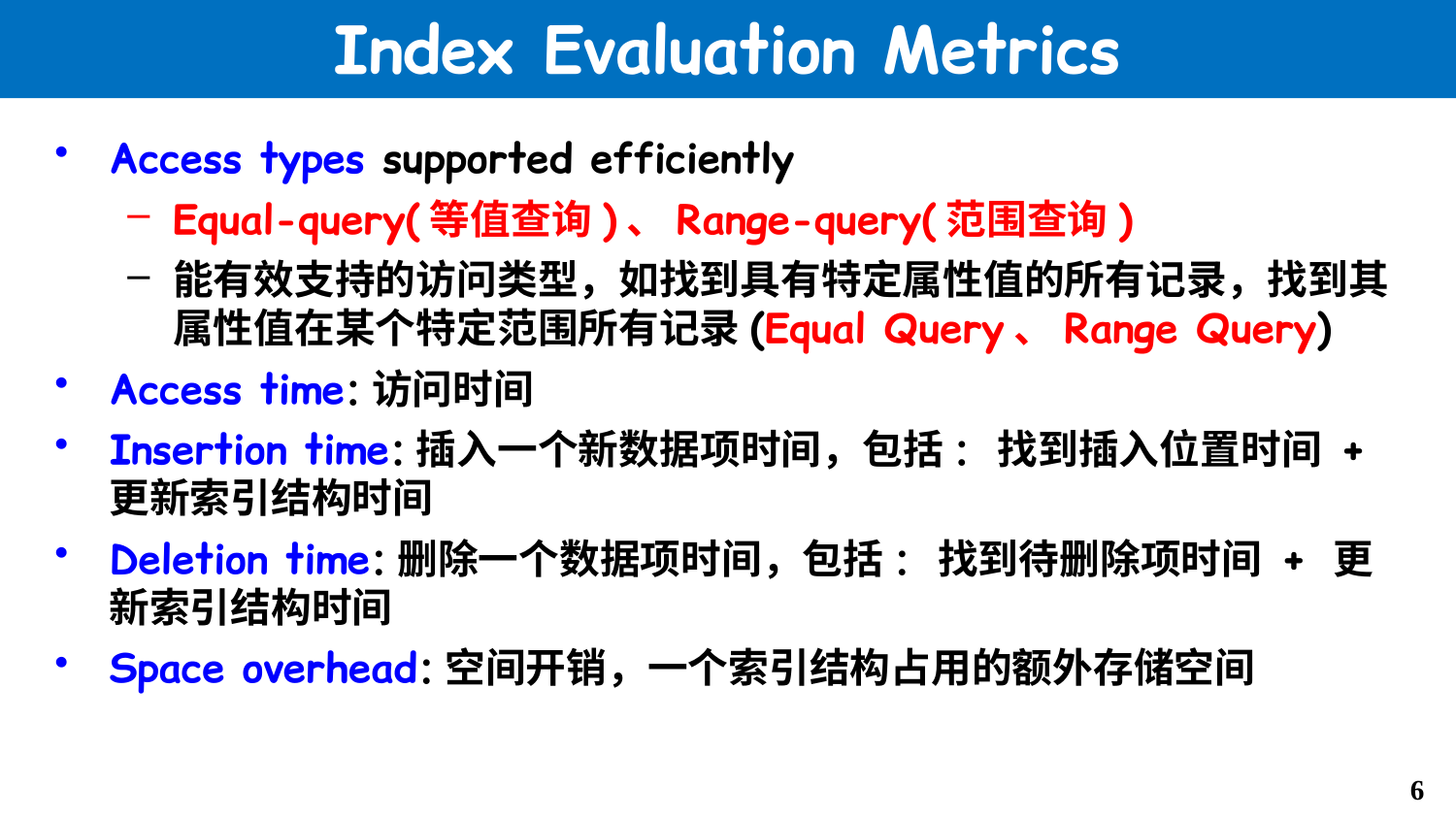

# Index Evaluation Metrics
Access types supported efficiently
Equal-query(等值查询)、Range-query(范围查询)
能有效支持的访问类型，如找到具有特定属性值的所有记录，找到其属性值在某个特定范围所有记录(Equal Query、Range Query)
Access time:访问时间
Insertion time:插入一个新数据项时间，包括: 找到插入位置时间 + 更新索引结构时间
Deletion time:删除一个数据项时间，包括: 找到待删除项时间 + 更新索引结构时间
Space overhead:空间开销，一个索引结构占用的额外存储空间